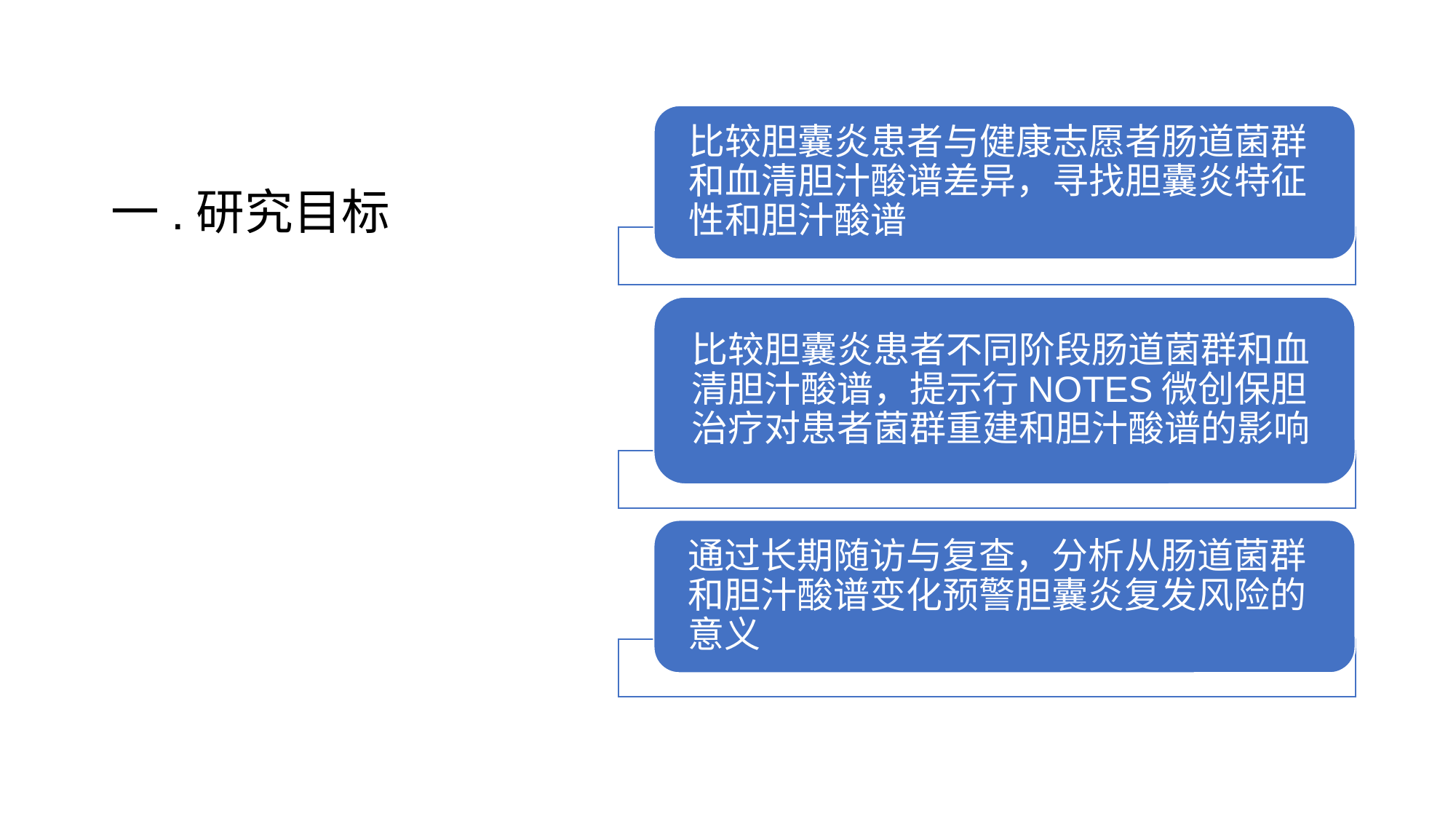

# 一.研究目标
比较胆囊炎患者与健康志愿者肠道菌群和血清胆汁酸谱差异，寻找胆囊炎特征性和胆汁酸谱
比较胆囊炎患者不同阶段肠道菌群和血清胆汁酸谱，提示行NOTES微创保胆治疗对患者菌群重建和胆汁酸谱的影响
通过长期随访与复查，分析从肠道菌群和胆汁酸谱变化预警胆囊炎复发风险的意义